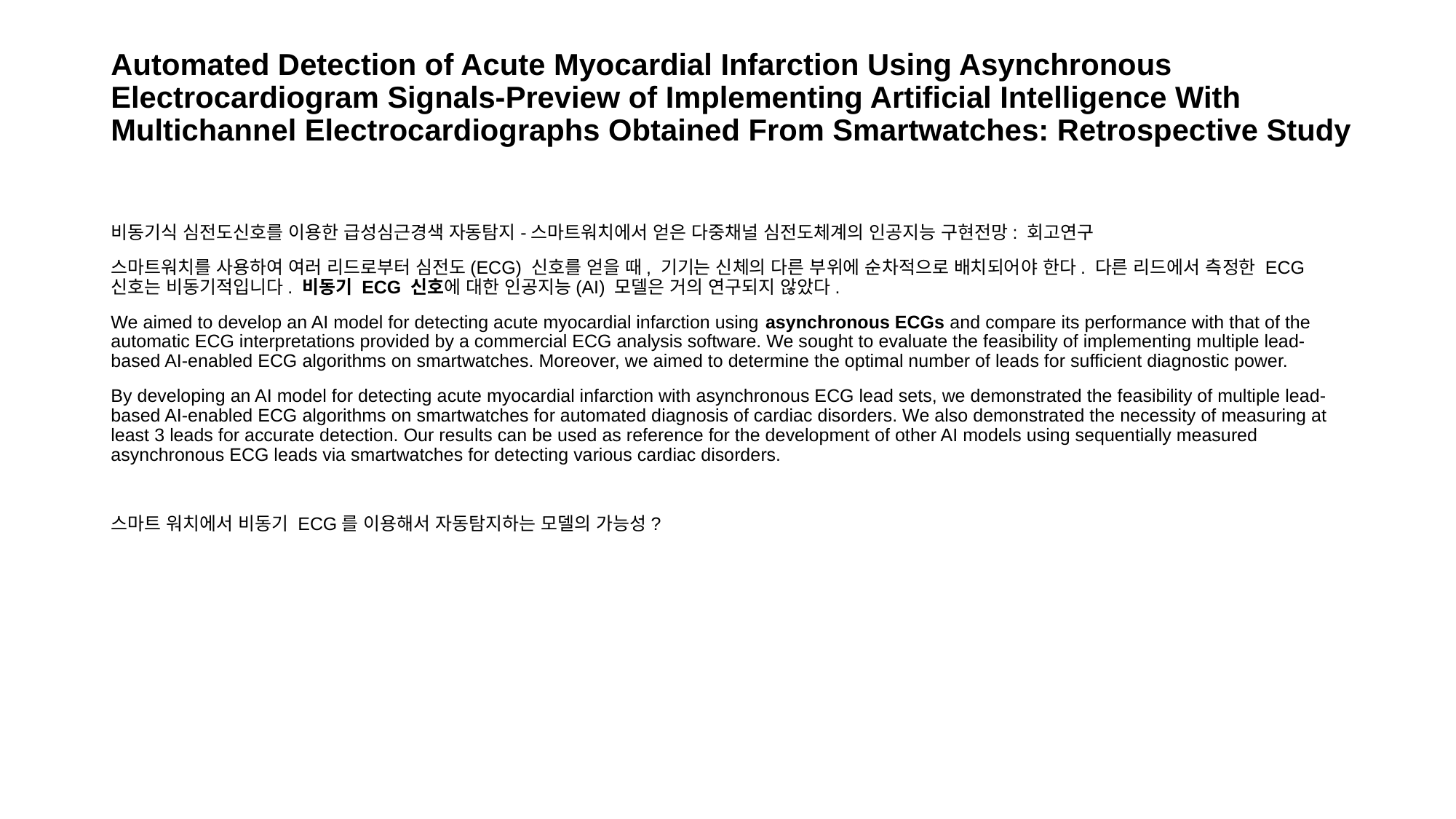

# Automated Detection of Acute Myocardial Infarction Using Asynchronous Electrocardiogram Signals-Preview of Implementing Artificial Intelligence With Multichannel Electrocardiographs Obtained From Smartwatches: Retrospective Study

비동기식 심전도신호를 이용한 급성심근경색 자동탐지-스마트워치에서 얻은 다중채널 심전도체계의 인공지능 구현전망: 회고연구
스마트워치를 사용하여 여러 리드로부터 심전도(ECG) 신호를 얻을 때, 기기는 신체의 다른 부위에 순차적으로 배치되어야 한다. 다른 리드에서 측정한 ECG 신호는 비동기적입니다. 비동기 ECG 신호에 대한 인공지능(AI) 모델은 거의 연구되지 않았다.
We aimed to develop an AI model for detecting acute myocardial infarction using asynchronous ECGs and compare its performance with that of the automatic ECG interpretations provided by a commercial ECG analysis software. We sought to evaluate the feasibility of implementing multiple lead-based AI-enabled ECG algorithms on smartwatches. Moreover, we aimed to determine the optimal number of leads for sufficient diagnostic power.
By developing an AI model for detecting acute myocardial infarction with asynchronous ECG lead sets, we demonstrated the feasibility of multiple lead-based AI-enabled ECG algorithms on smartwatches for automated diagnosis of cardiac disorders. We also demonstrated the necessity of measuring at least 3 leads for accurate detection. Our results can be used as reference for the development of other AI models using sequentially measured asynchronous ECG leads via smartwatches for detecting various cardiac disorders.

스마트 워치에서 비동기 ECG를 이용해서 자동탐지하는 모델의 가능성?